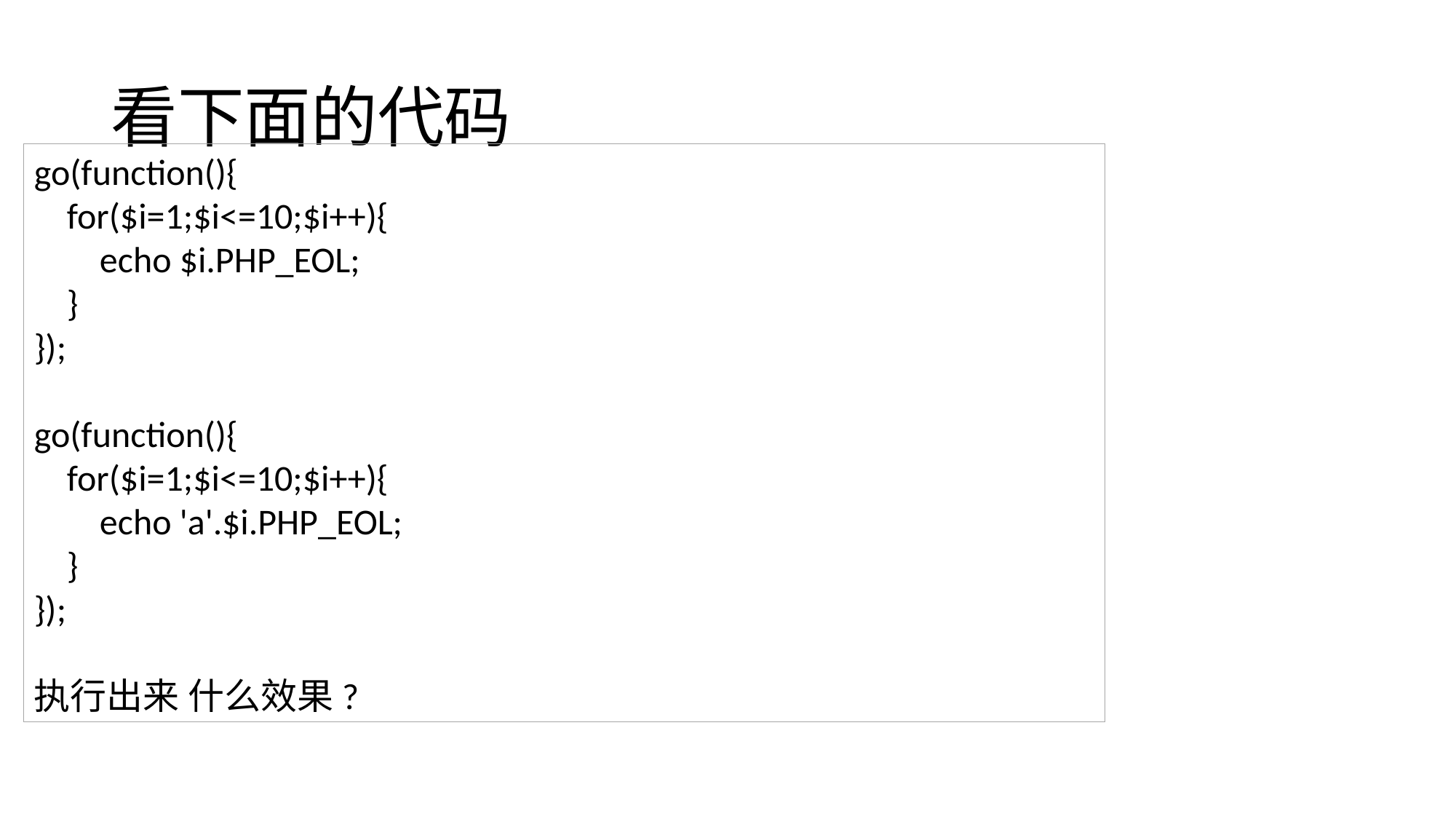

# 看下面的代码
go(function(){
    for($i=1;$i<=10;$i++){
        echo $i.PHP_EOL;
    }
});

go(function(){
    for($i=1;$i<=10;$i++){
        echo 'a'.$i.PHP_EOL;
    }
});

执行出来 什么效果?